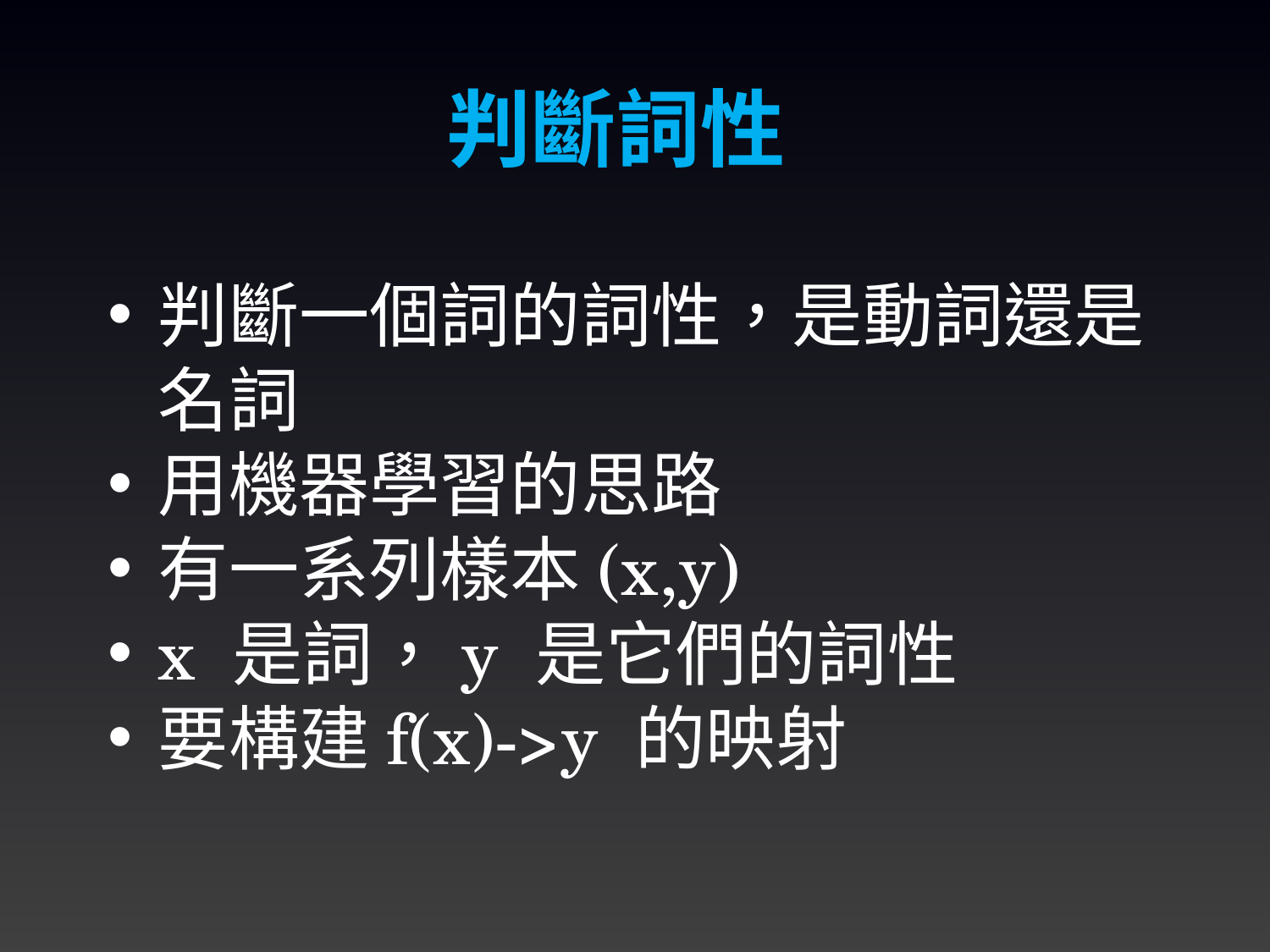

判斷詞性
判斷一個詞的詞性，是動詞還是名詞
用機器學習的思路
有一系列樣本(x,y)
x 是詞，y 是它們的詞性
要構建f(x)->y 的映射